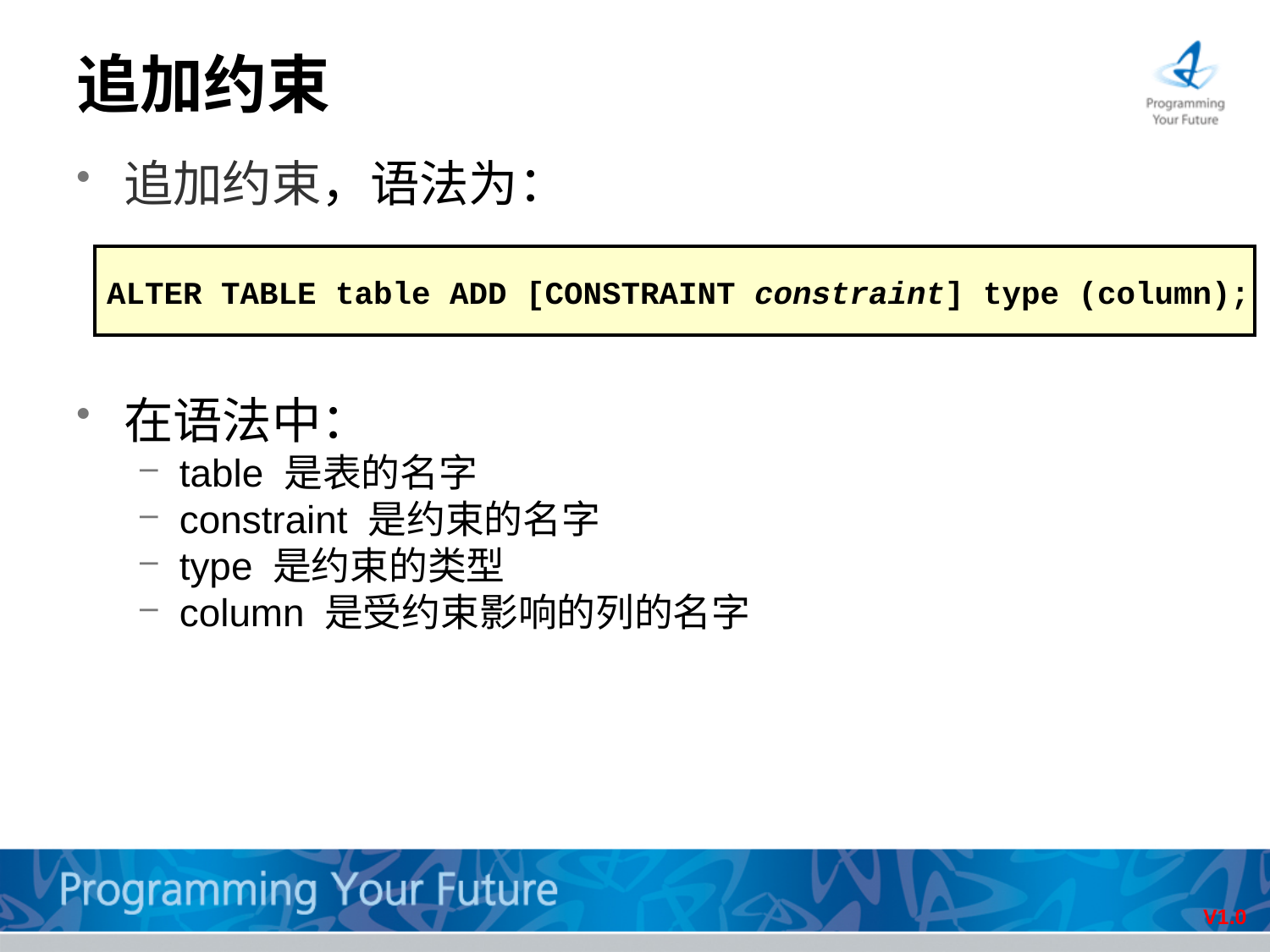

# 追加约束
追加约束，语法为：

在语法中：
table 是表的名字
constraint 是约束的名字
type 是约束的类型
column 是受约束影响的列的名字

ALTER TABLE table ADD [CONSTRAINT constraint] type (column);